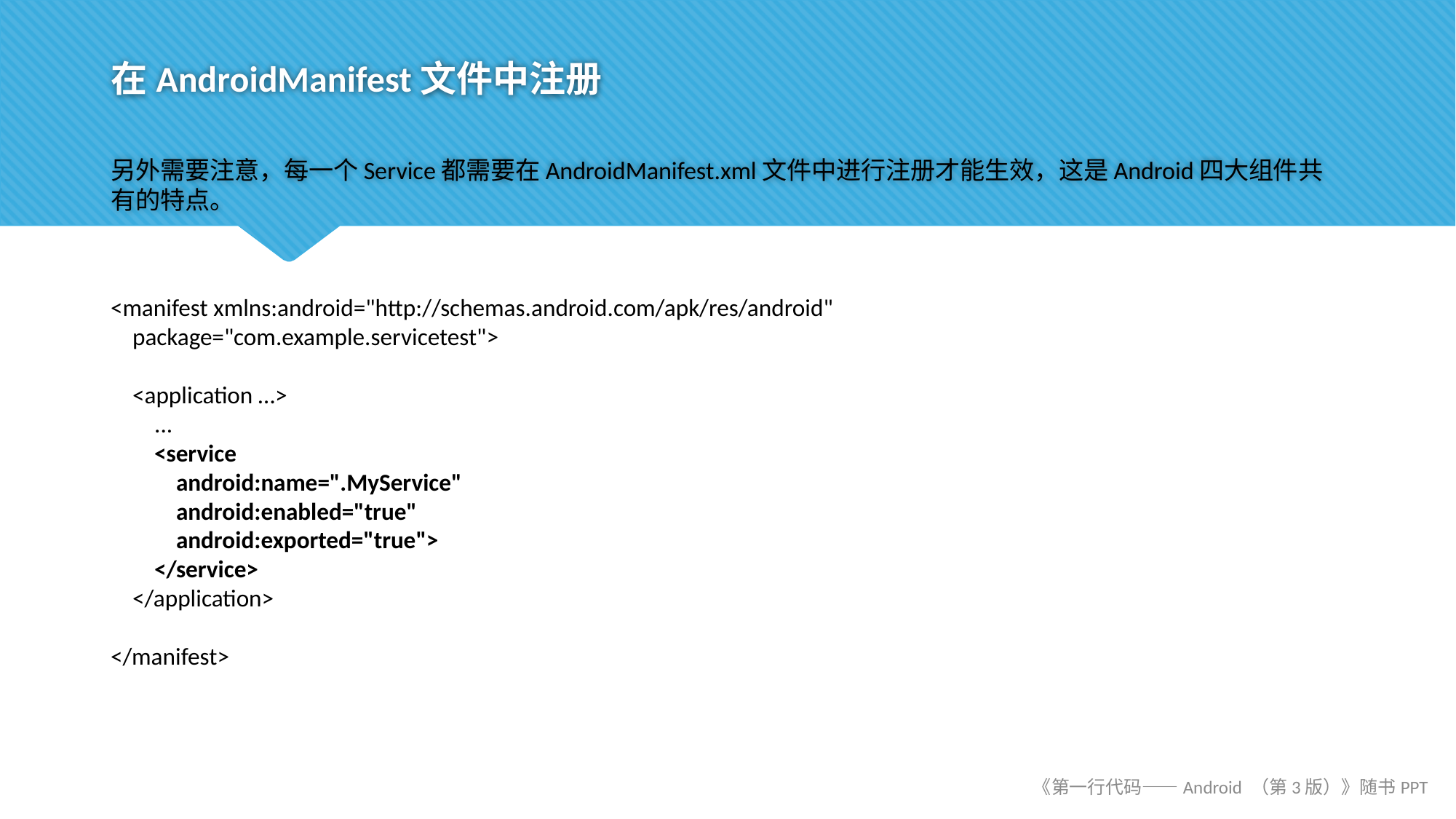

# 在AndroidManifest文件中注册
另外需要注意，每一个Service都需要在AndroidManifest.xml文件中进行注册才能生效，这是Android四大组件共有的特点。
<manifest xmlns:android="http://schemas.android.com/apk/res/android"
    package="com.example.servicetest">

    <application …>
        ...
        <service
            android:name=".MyService"
            android:enabled="true"
            android:exported="true">
        </service>
    </application>

</manifest>